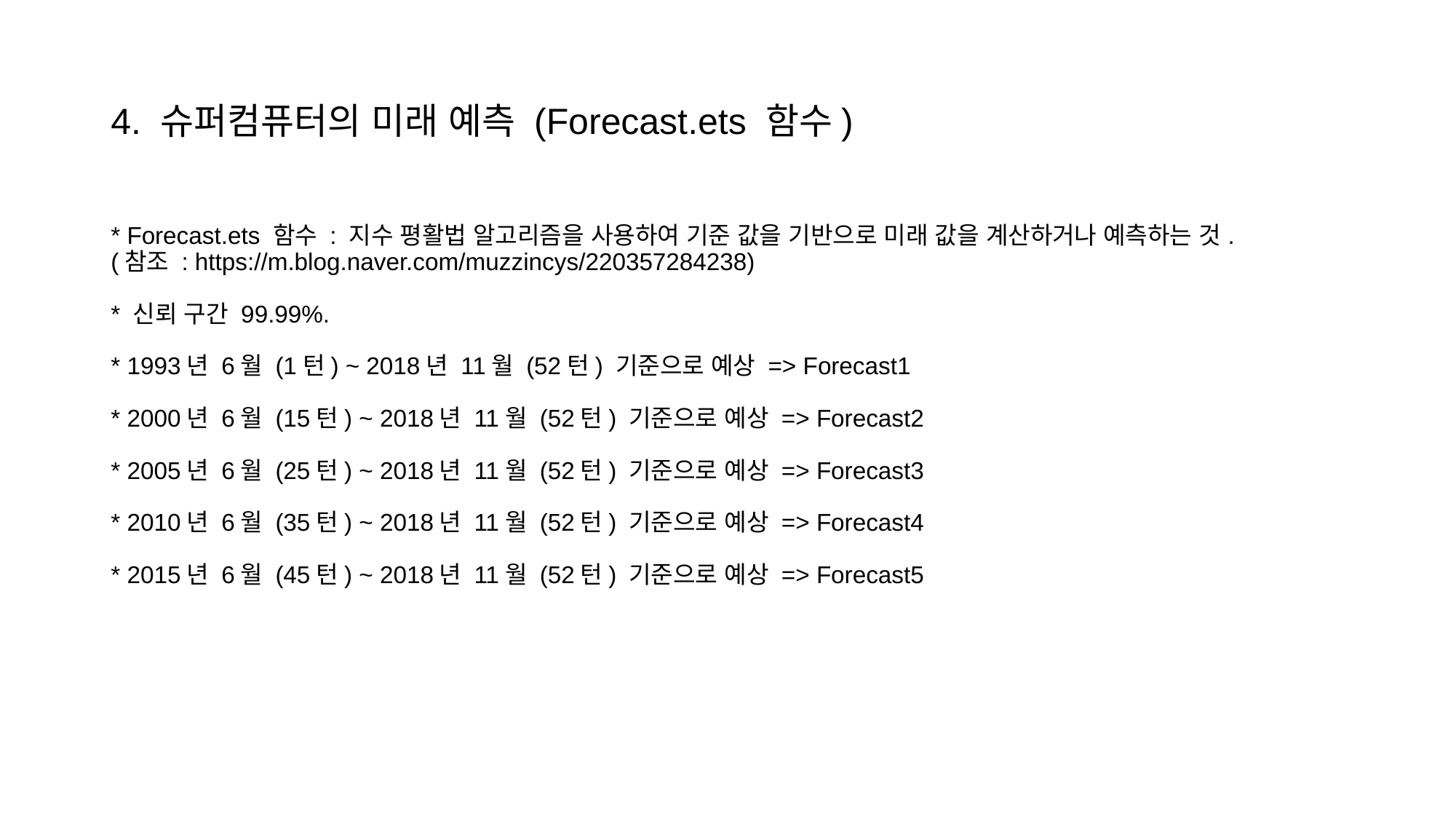

# 4. 슈퍼컴퓨터의 미래 예측 (Forecast.ets 함수)
* Forecast.ets 함수 : 지수 평활법 알고리즘을 사용하여 기준 값을 기반으로 미래 값을 계산하거나 예측하는 것.
(참조 : https://m.blog.naver.com/muzzincys/220357284238)
* 신뢰 구간 99.99%.
* 1993년 6월 (1턴) ~ 2018년 11월 (52턴) 기준으로 예상 => Forecast1
* 2000년 6월 (15턴) ~ 2018년 11월 (52턴) 기준으로 예상 => Forecast2
* 2005년 6월 (25턴) ~ 2018년 11월 (52턴) 기준으로 예상 => Forecast3
* 2010년 6월 (35턴) ~ 2018년 11월 (52턴) 기준으로 예상 => Forecast4
* 2015년 6월 (45턴) ~ 2018년 11월 (52턴) 기준으로 예상 => Forecast5